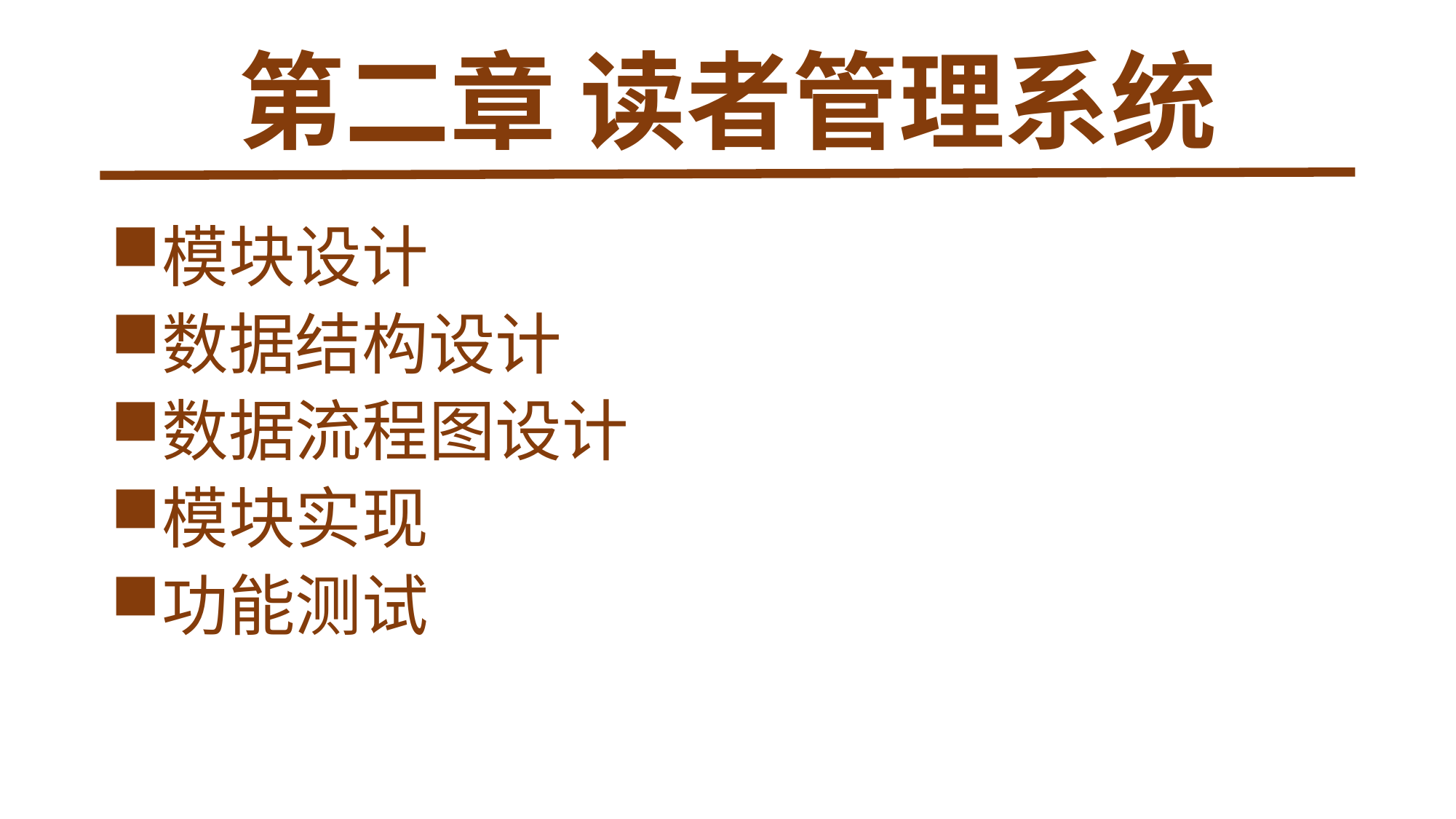

# 第二章 读者管理系统
模块设计
数据结构设计
数据流程图设计
模块实现
功能测试